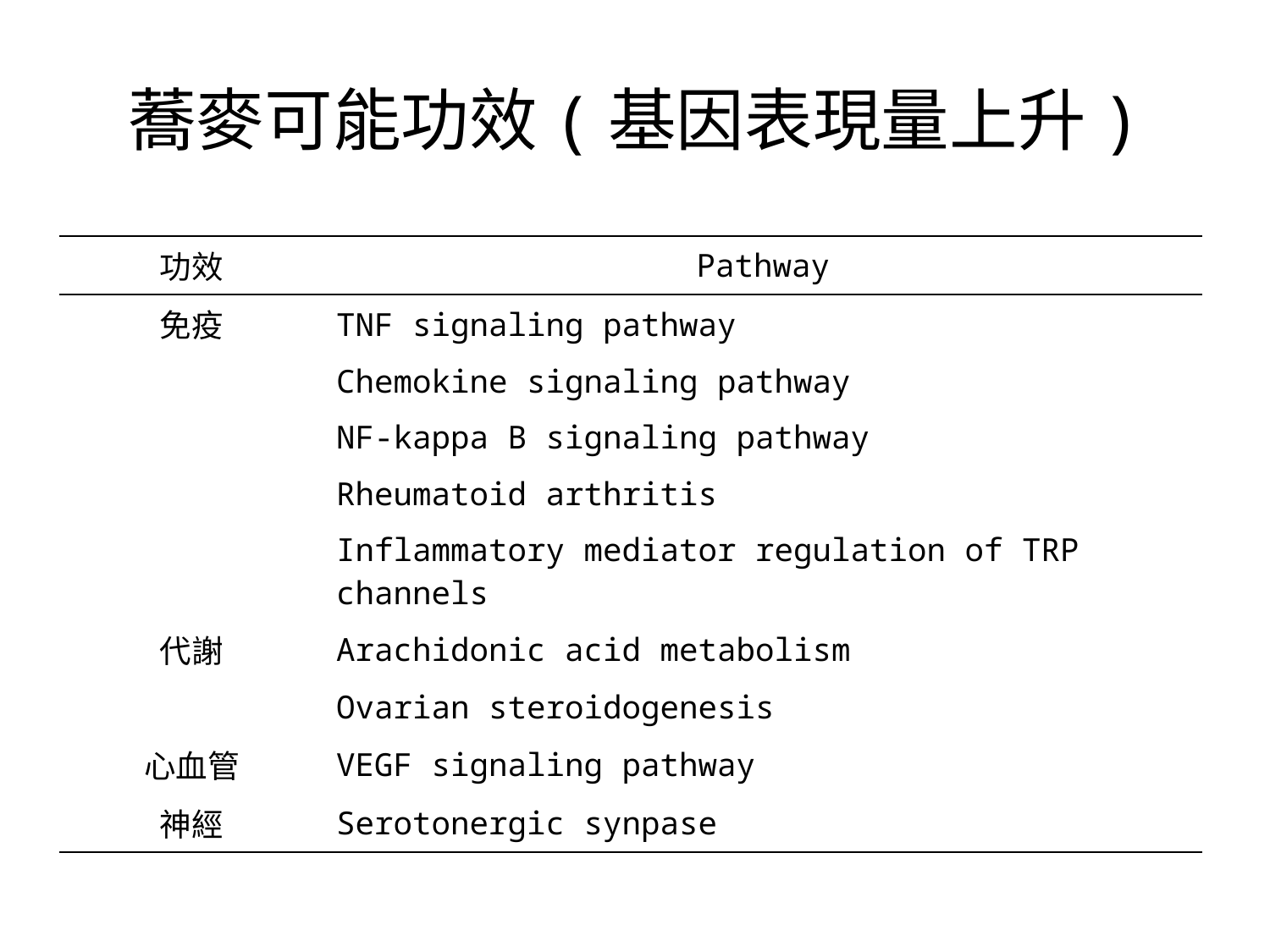

# 蕎麥可能功效(基因表現量上升)
| 功效 | Pathway |
| --- | --- |
| 免疫 | TNF signaling pathway |
|  | Chemokine signaling pathway |
|  | NF-kappa B signaling pathway |
|  | Rheumatoid arthritis |
|  | Inflammatory mediator regulation of TRP channels |
| 代謝 | Arachidonic acid metabolism |
|  | Ovarian steroidogenesis |
| 心血管 | VEGF signaling pathway |
| 神經 | Serotonergic synpase |